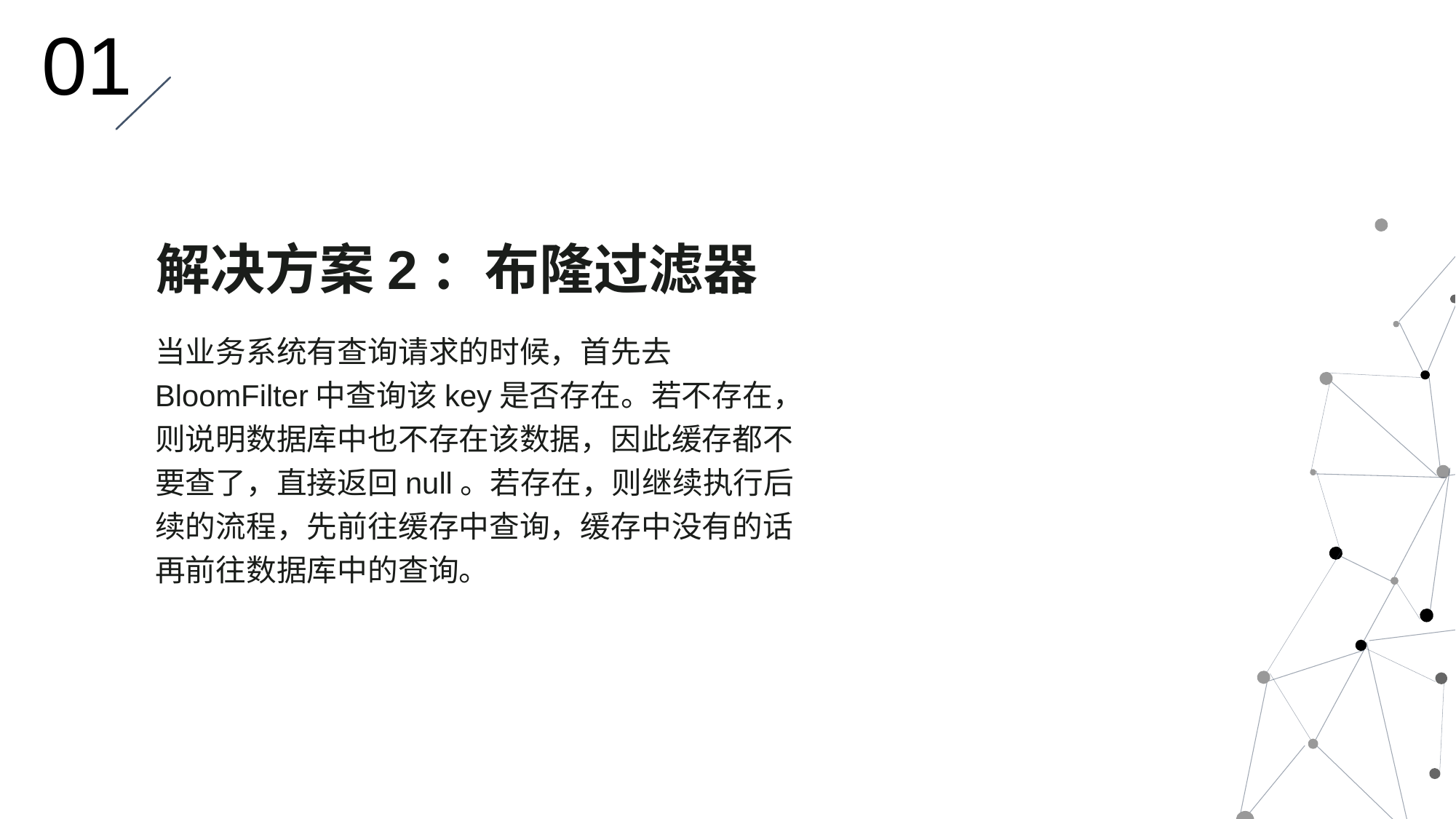

01

解决方案2：布隆过滤器
当业务系统有查询请求的时候，首先去BloomFilter中查询该key是否存在。若不存在，则说明数据库中也不存在该数据，因此缓存都不要查了，直接返回null。若存在，则继续执行后续的流程，先前往缓存中查询，缓存中没有的话再前往数据库中的查询。